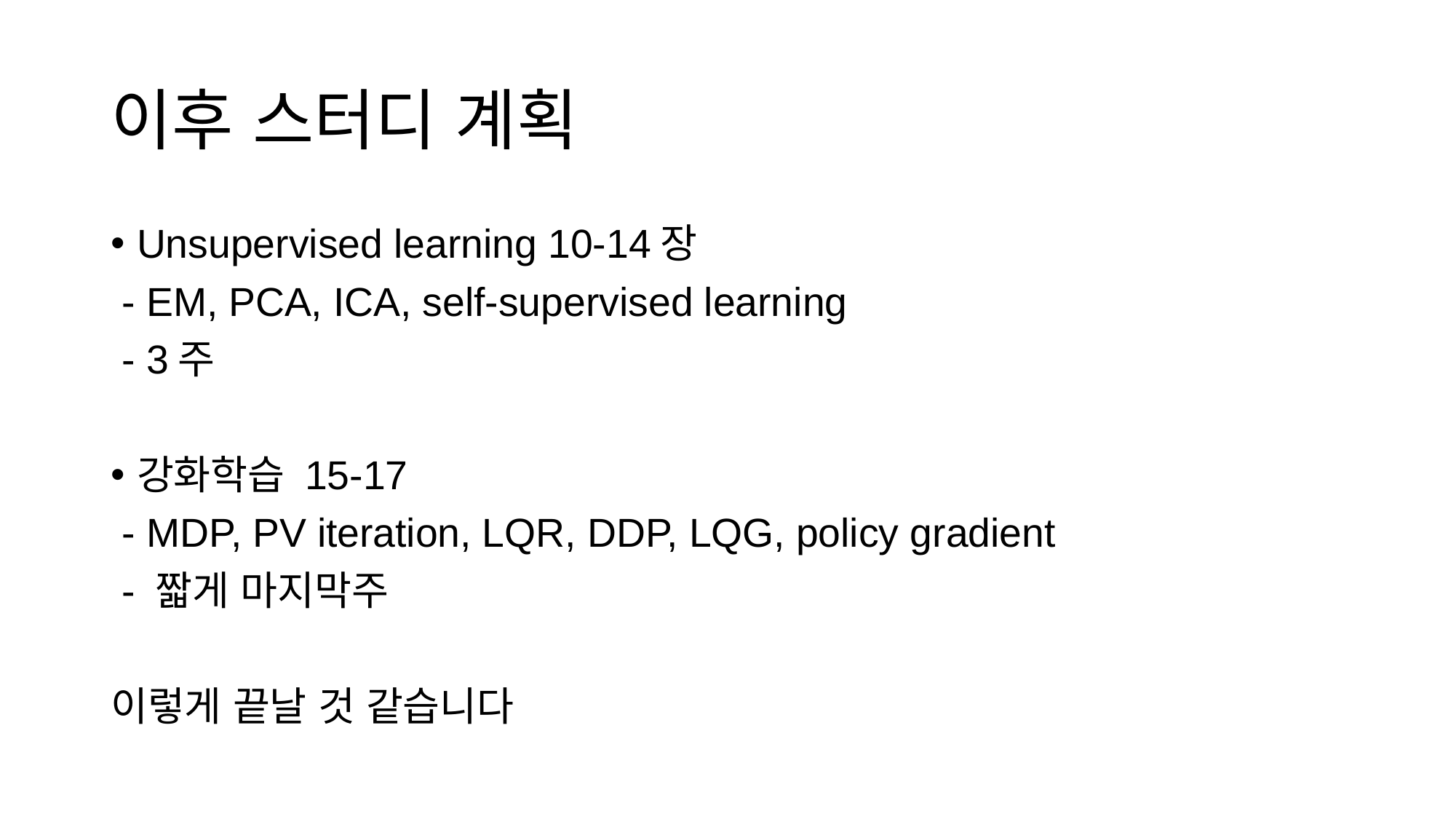

# 이후 스터디 계획
Unsupervised learning 10-14장
 - EM, PCA, ICA, self-supervised learning
 - 3주

강화학습 15-17
 - MDP, PV iteration, LQR, DDP, LQG, policy gradient
 - 짧게 마지막주

이렇게 끝날 것 같습니다